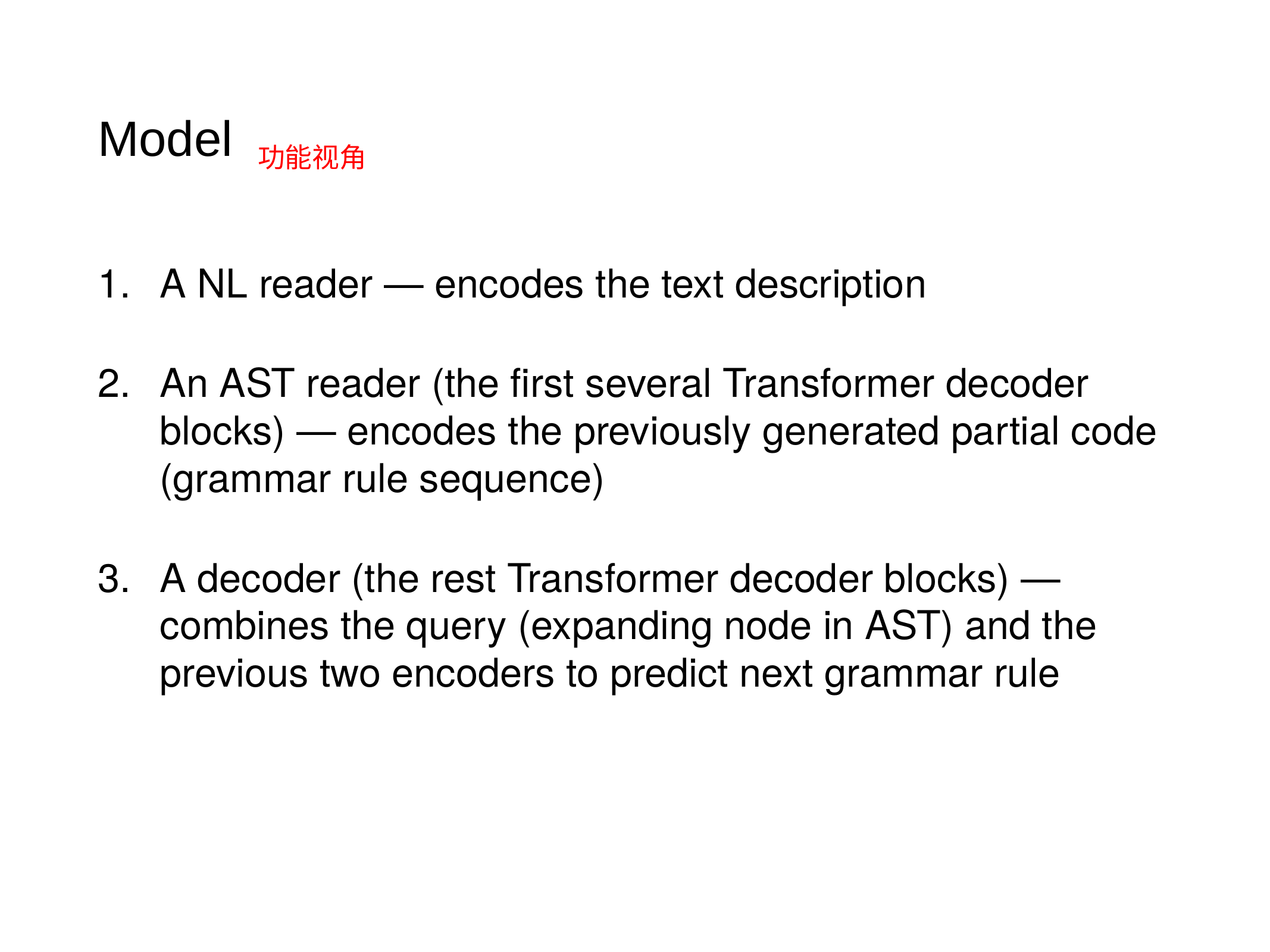

# Model
功能视角
A NL reader — encodes the text description
An AST reader (the first several Transformer decoder blocks) — encodes the previously generated partial code (grammar rule sequence)
A decoder (the rest Transformer decoder blocks) — combines the query (expanding node in AST) and the previous two encoders to predict next grammar rule